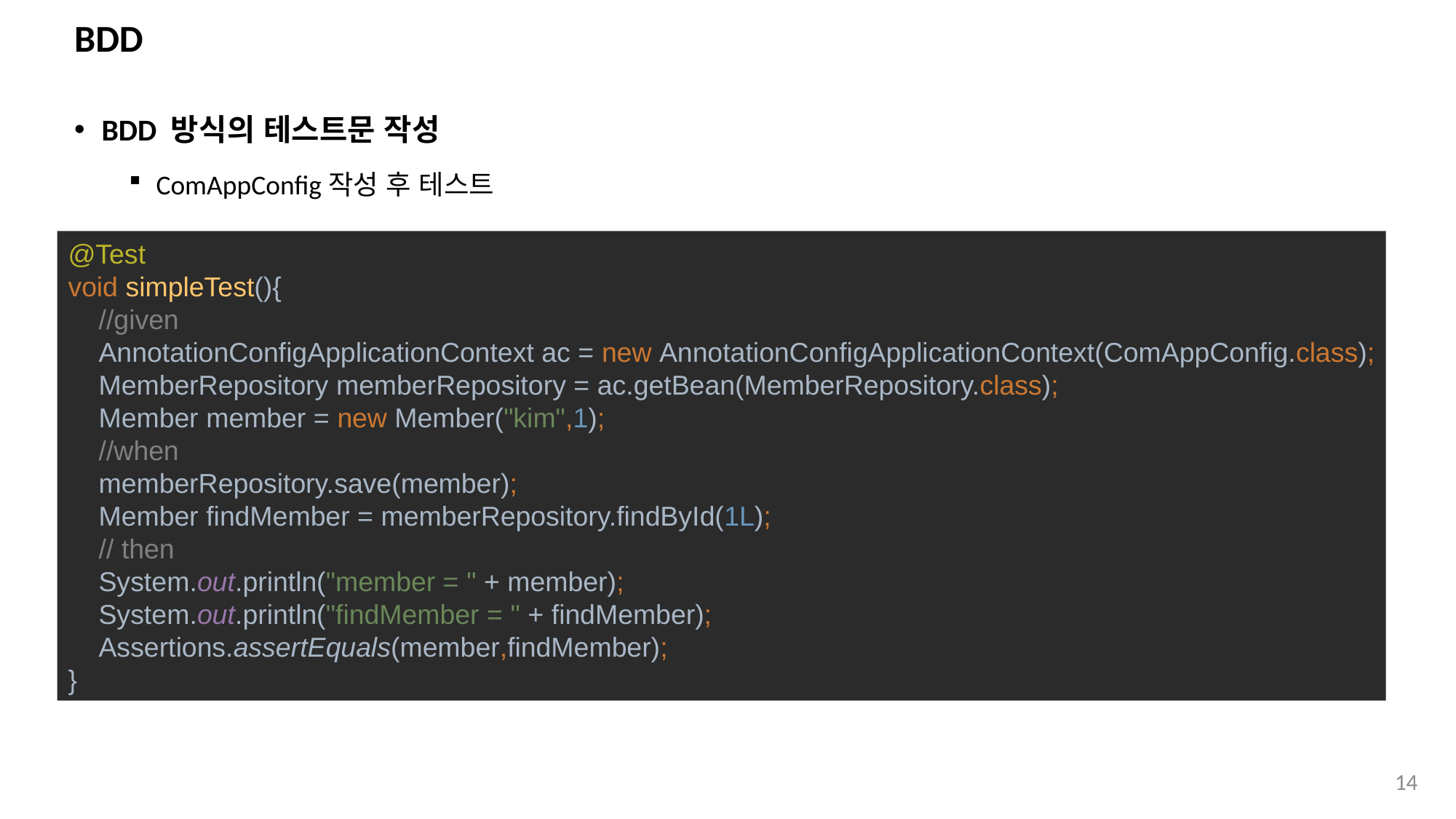

# BDD
BDD 방식의 테스트문 작성
ComAppConfig작성 후 테스트

@Test
void simpleTest(){
    //given
    AnnotationConfigApplicationContext ac = new AnnotationConfigApplicationContext(ComAppConfig.class);
    MemberRepository memberRepository = ac.getBean(MemberRepository.class);
    Member member = new Member("kim",1);
    //when
    memberRepository.save(member);
    Member findMember = memberRepository.findById(1L);
    // then
    System.out.println("member = " + member);
    System.out.println("findMember = " + findMember);
    Assertions.assertEquals(member,findMember);
}
14